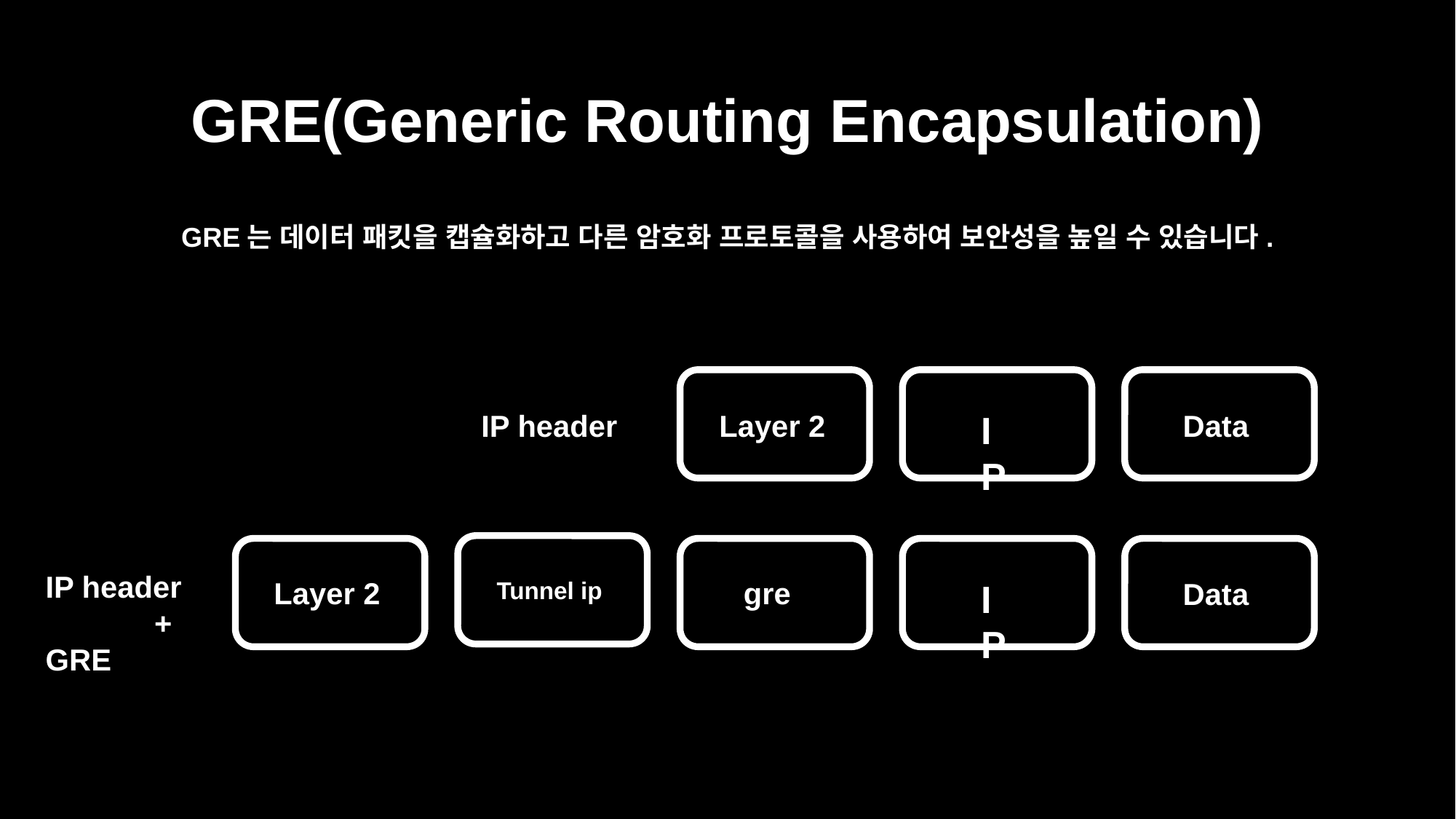

# GRE(Generic Routing Encapsulation)
GRE는 데이터 패킷을 캡슐화하고 다른 암호화 프로토콜을 사용하여 보안성을 높일 수 있습니다.

Layer 2
IP
Data
IP header

IP header               + GRE
Layer 2
gre
Tunnel ip
IP
Data